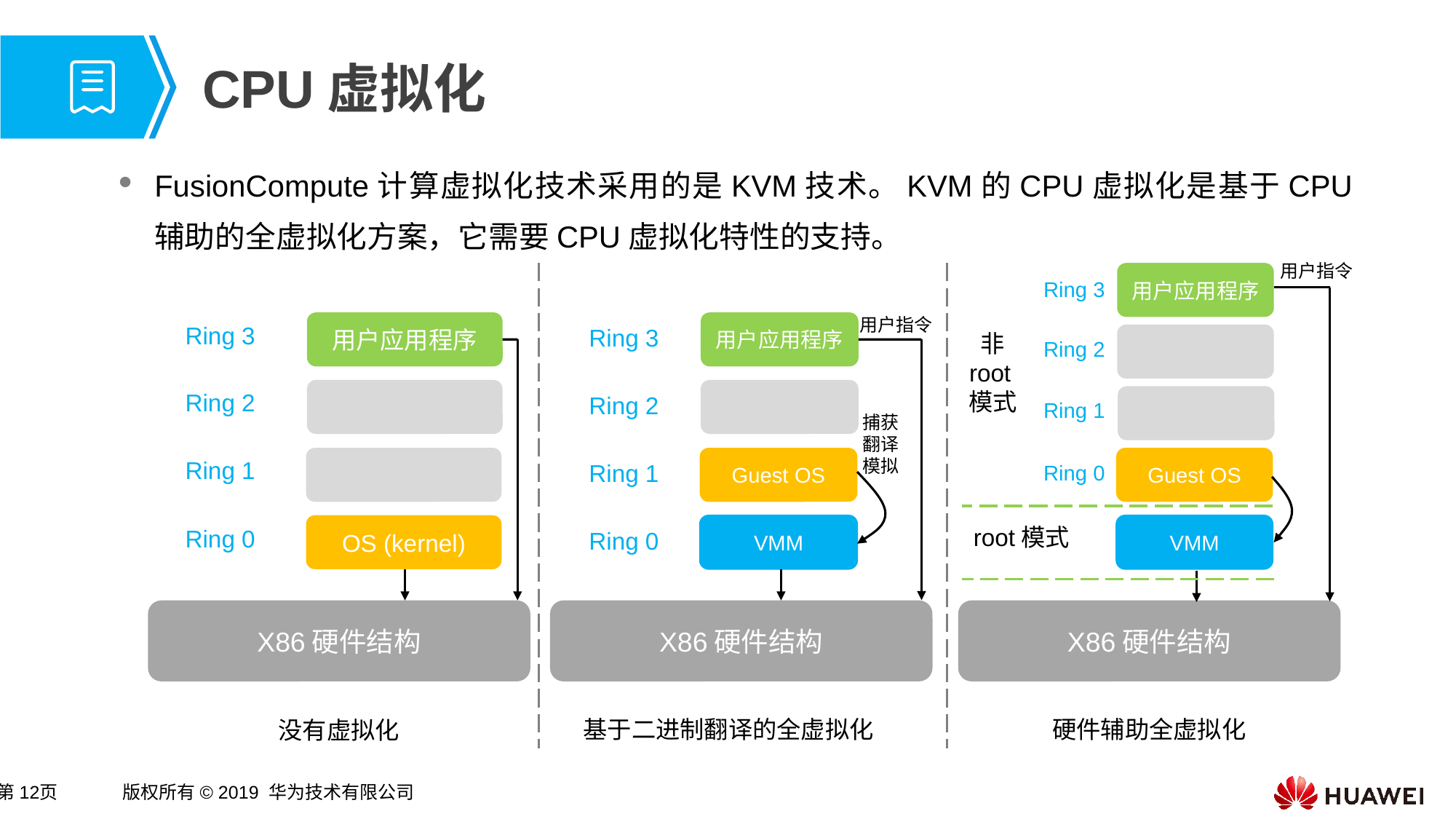

# CPU虚拟化
FusionCompute计算虚拟化技术采用的是KVM技术。KVM的CPU虚拟化是基于CPU辅助的全虚拟化方案，它需要CPU虚拟化特性的支持。
用户指令
用户应用程序
Ring 3
用户指令
用户应用程序
用户应用程序
Ring 3
Ring 3
非
root模式

Ring 2

Ring 2
Ring 2

Ring 1
捕获
翻译
模拟

Guest OS
Guest OS
Ring 1
Ring 1
Ring 0

OS (kernel)
VMM
VMM
Ring 0
root模式
Ring 0
X86硬件结构
X86硬件结构
X86硬件结构
硬件辅助全虚拟化
基于二进制翻译的全虚拟化
没有虚拟化